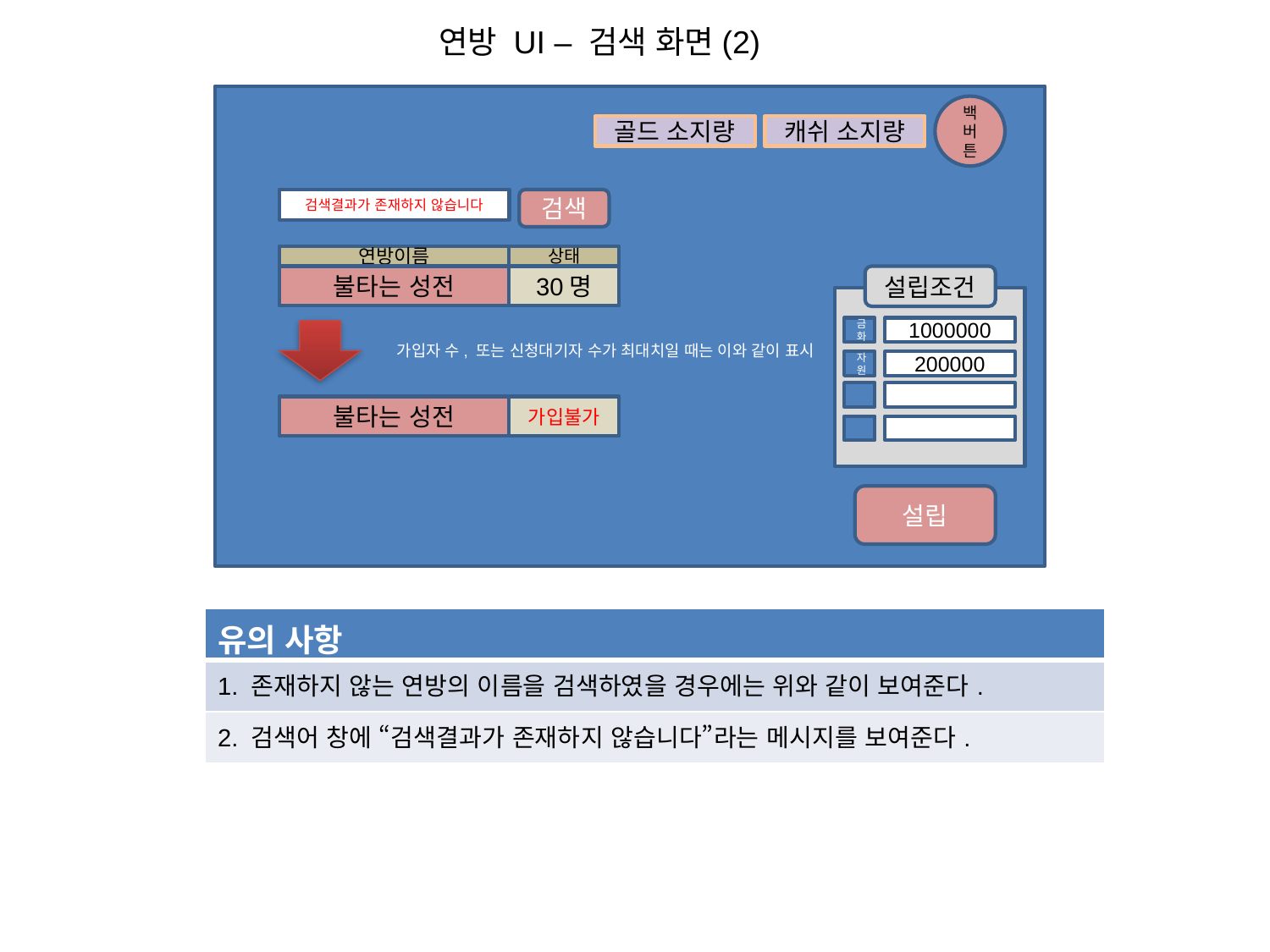

연방 UI – 검색 화면(2)

백버튼
골드 소지량
캐쉬 소지량
검색결과가 존재하지 않습니다
검색
연방이름
상태
불타는 성전
30명
불타는 성전
가입불가
설립
설립조건

금화
1000000
자원
200000

가입자 수, 또는 신청대기자 수가 최대치일 때는 이와 같이 표시
| 유의 사항 |
| --- |
| 1. 존재하지 않는 연방의 이름을 검색하였을 경우에는 위와 같이 보여준다. |
| 2. 검색어 창에 “검색결과가 존재하지 않습니다”라는 메시지를 보여준다. |